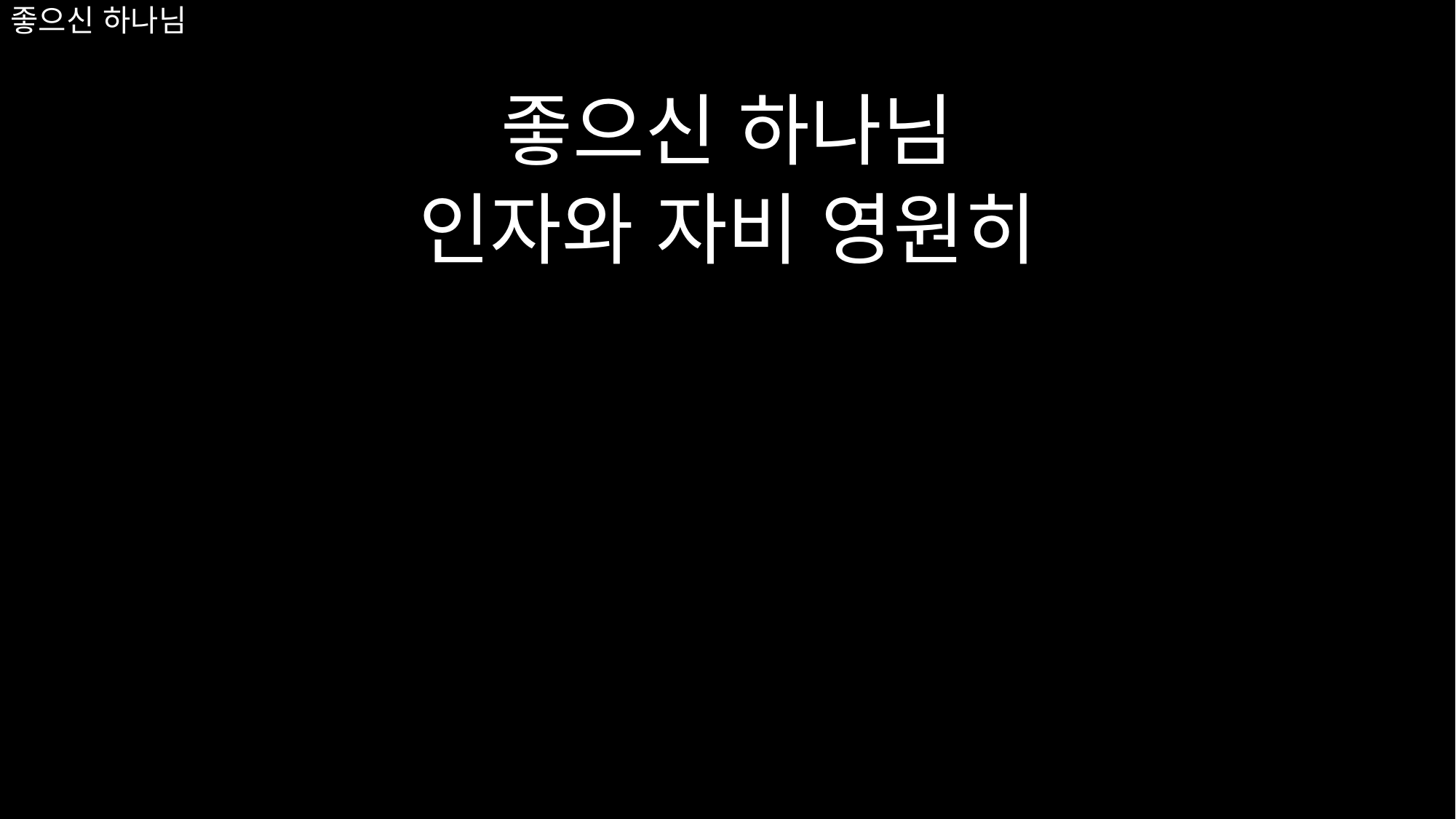

좋으신 하나님
인자와 자비 영원히

# 좋으신 하나님